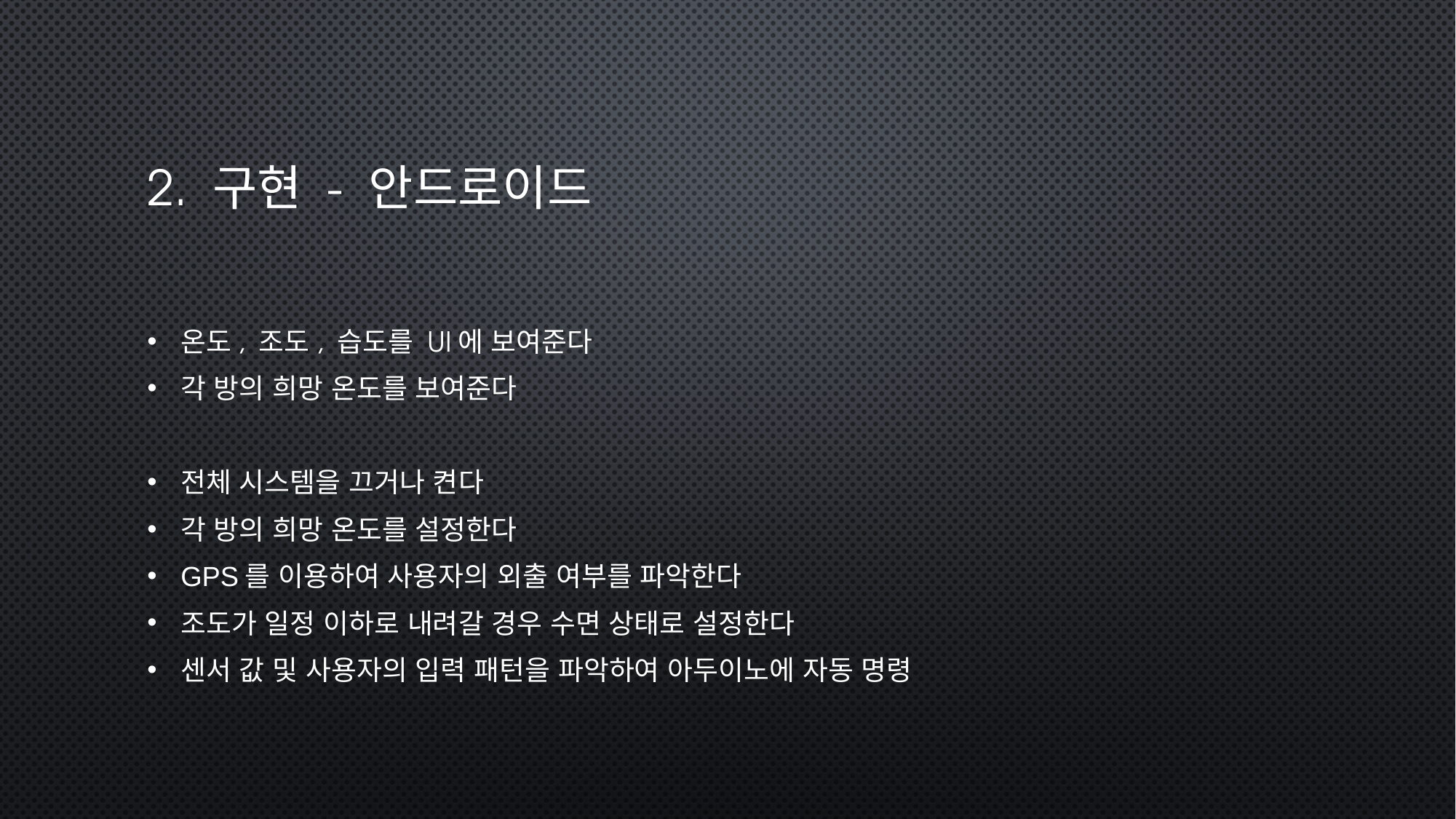

# 2. 구현 - 안드로이드
온도, 조도, 습도를 ui에 보여준다
각 방의 희망 온도를 보여준다

전체 시스템을 끄거나 켠다
각 방의 희망 온도를 설정한다
GPS를 이용하여 사용자의 외출 여부를 파악한다
조도가 일정 이하로 내려갈 경우 수면 상태로 설정한다
센서 값 및 사용자의 입력 패턴을 파악하여 아두이노에 자동 명령